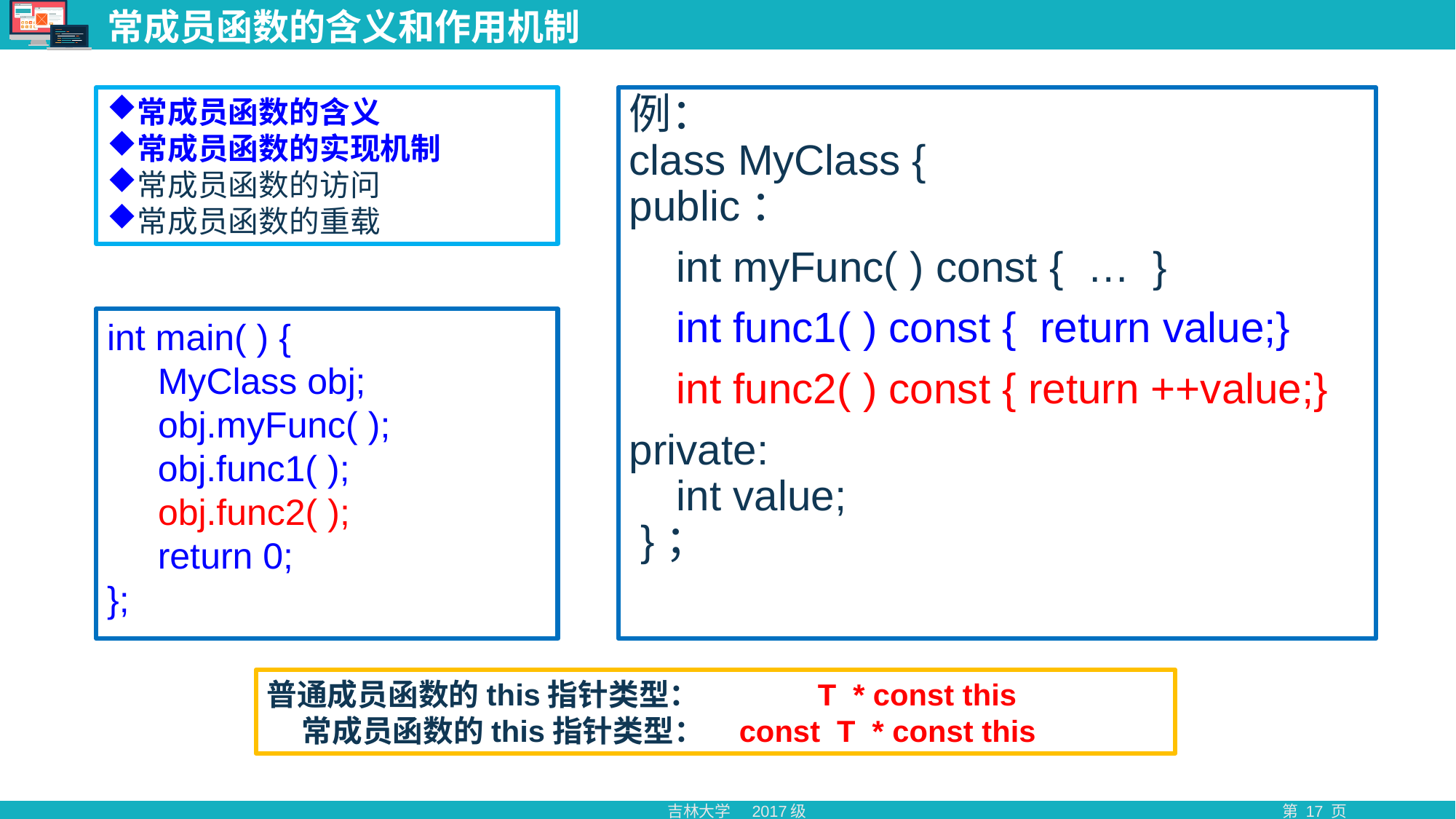

# 常成员函数的含义和作用机制
常成员函数的含义
常成员函数的实现机制
常成员函数的访问
常成员函数的重载
例：
class MyClass {
public：
    int myFunc( ) const {  …  }
    int func1( ) const {  return value;}
    int func2( ) const { return ++value;}
private:
    int value;
 }；
int main( ) {
     MyClass obj;
     obj.myFunc( );
     obj.func1( );
     obj.func2( );
     return 0;
};

普通成员函数的this指针类型：                T  * const this
    常成员函数的this指针类型：    const  T  * const this